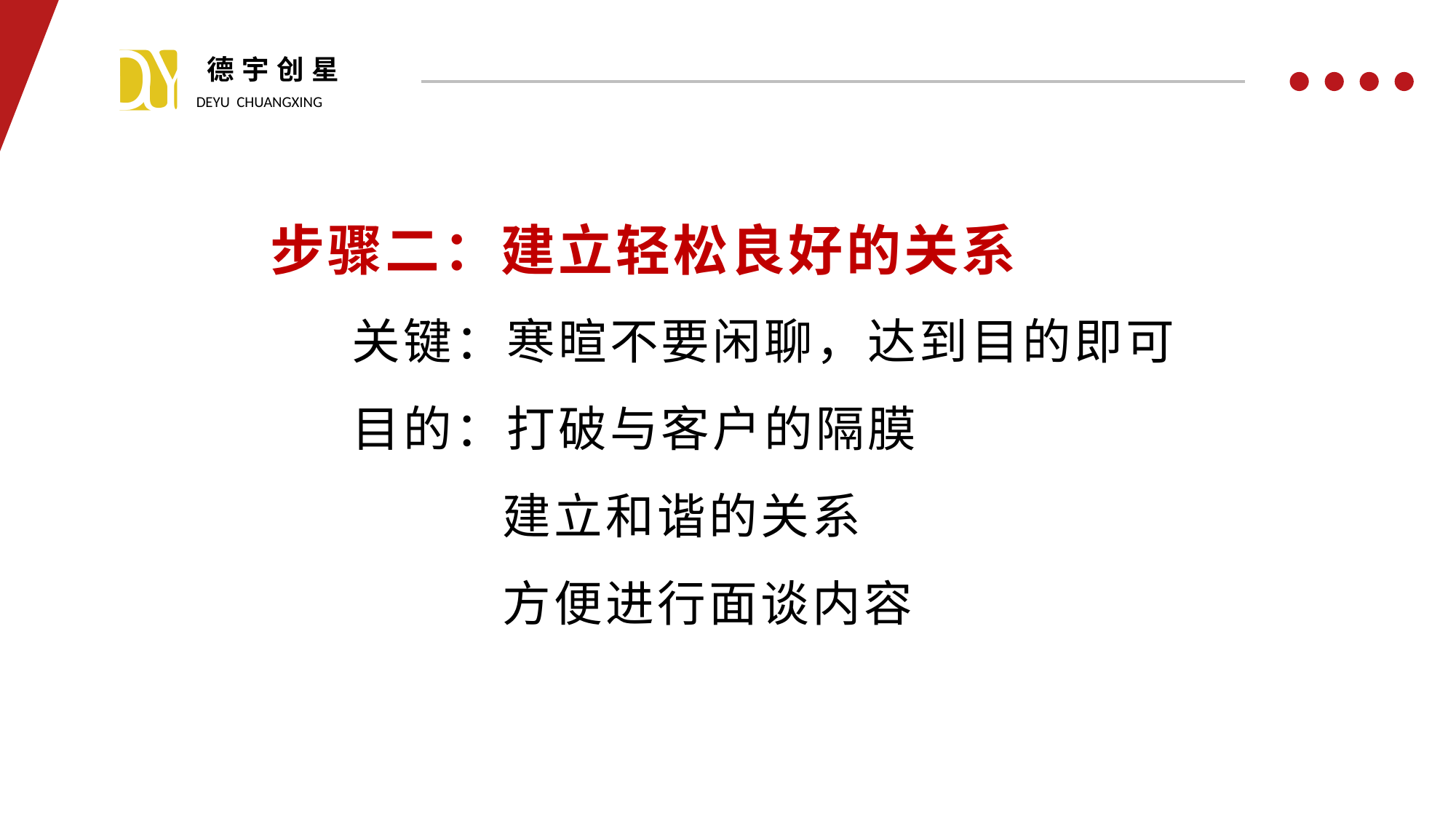

步骤二：建立轻松良好的关系
     关键：寒暄不要闲聊，达到目的即可
     目的：打破与客户的隔膜
     建立和谐的关系
     方便进行面谈内容